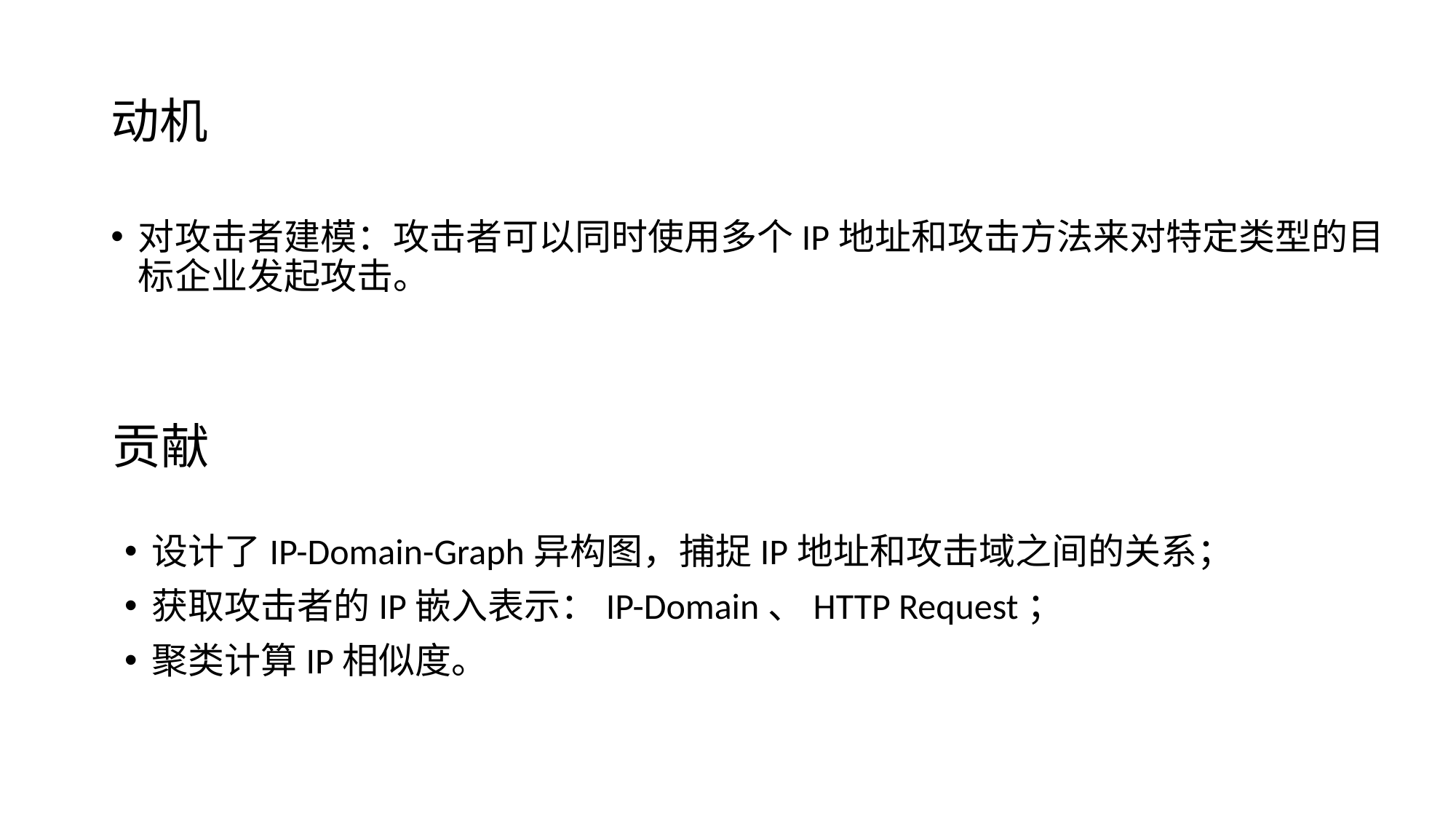

# 动机
对攻击者建模：攻击者可以同时使用多个IP地址和攻击方法来对特定类型的目标企业发起攻击。
贡献
设计了IP-Domain-Graph异构图，捕捉IP地址和攻击域之间的关系；
获取攻击者的IP嵌入表示：IP-Domain、HTTP Request；
聚类计算IP相似度。